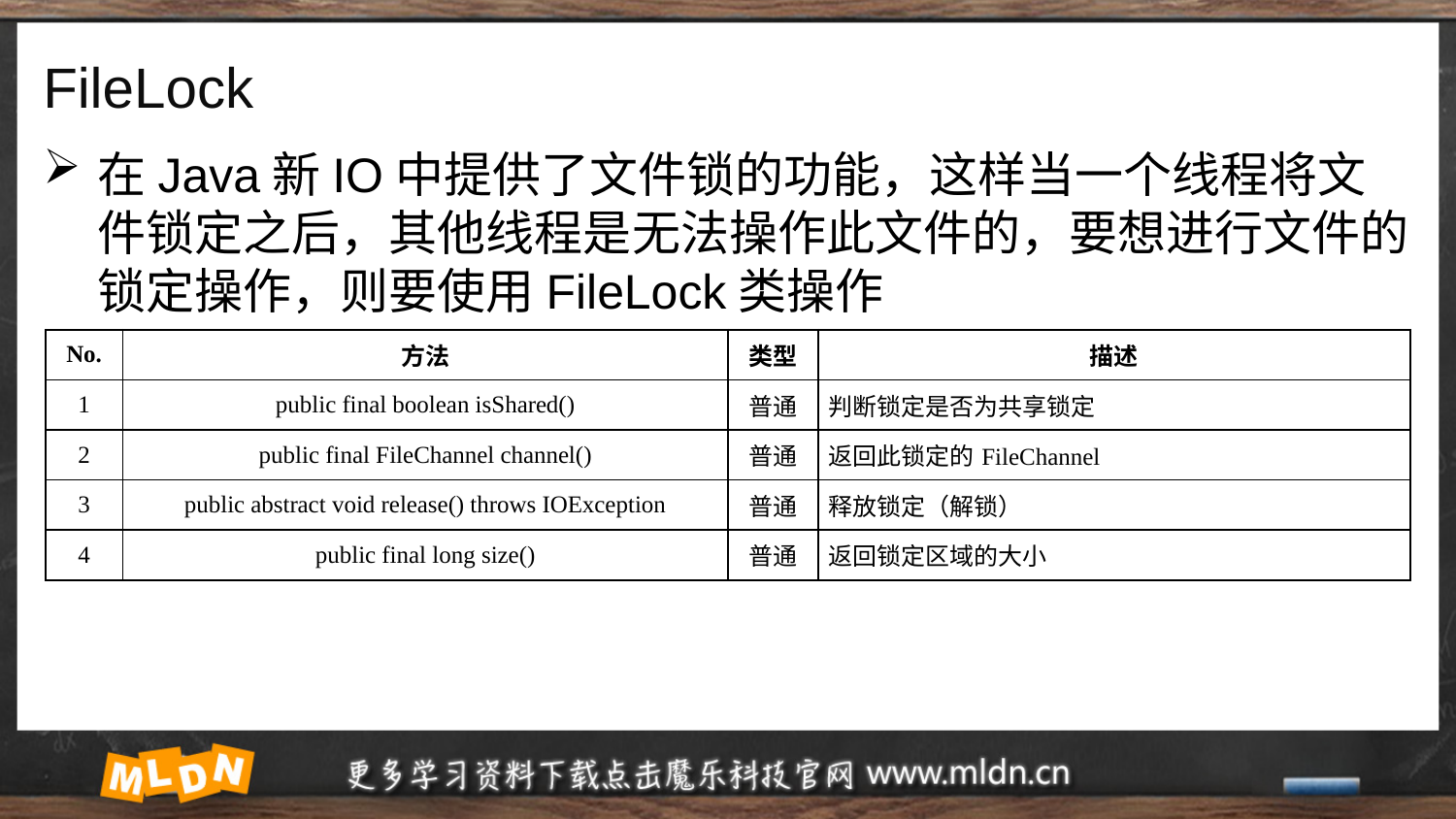

# FileLock
在Java新IO中提供了文件锁的功能，这样当一个线程将文件锁定之后，其他线程是无法操作此文件的，要想进行文件的锁定操作，则要使用FileLock类操作
| No. | 方法 | 类型 | 描述 |
| --- | --- | --- | --- |
| 1 | public final boolean isShared() | 普通 | 判断锁定是否为共享锁定 |
| 2 | public final FileChannel channel() | 普通 | 返回此锁定的FileChannel |
| 3 | public abstract void release() throws IOException | 普通 | 释放锁定（解锁） |
| 4 | public final long size() | 普通 | 返回锁定区域的大小 |